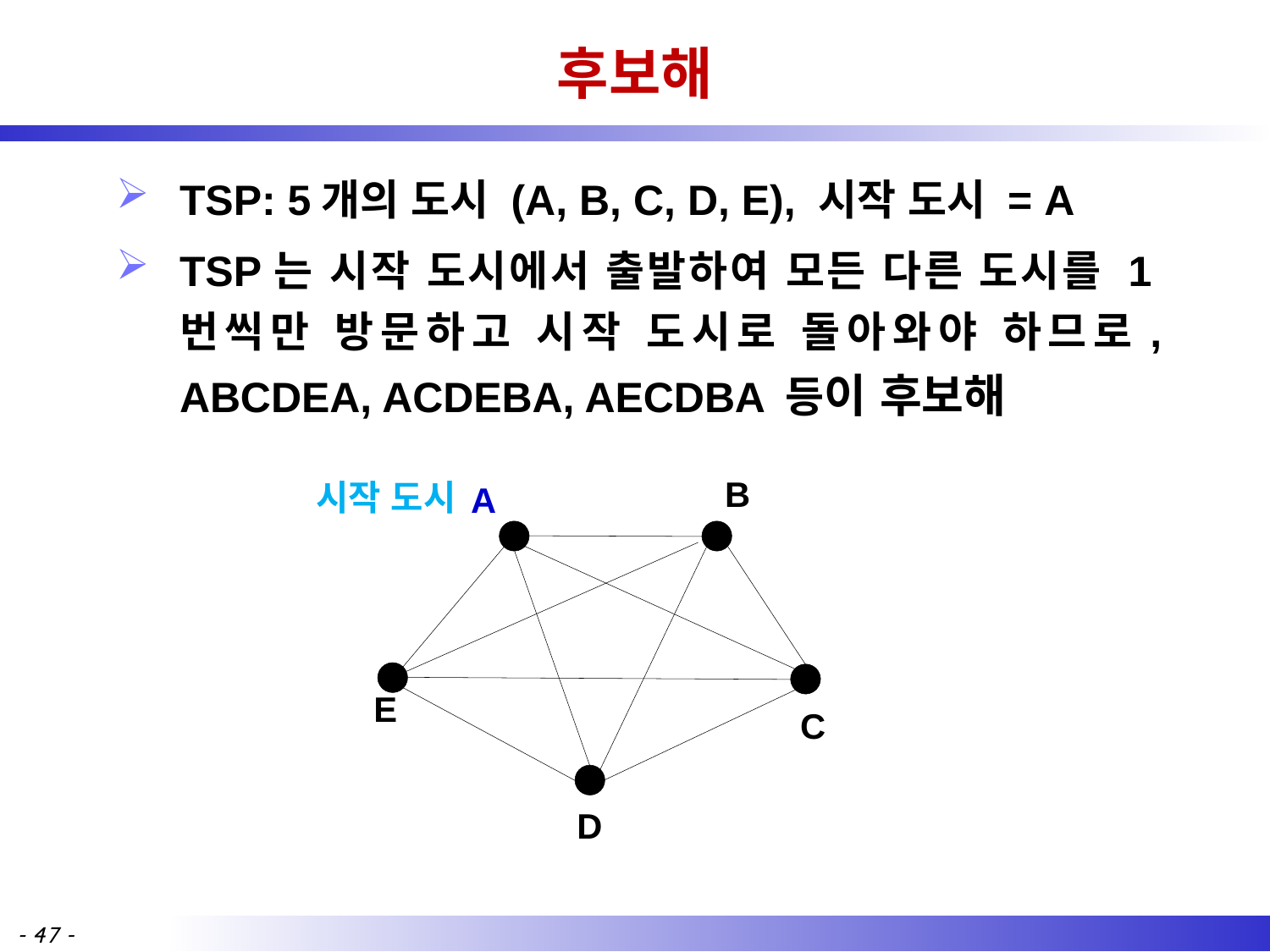

# 후보해
TSP: 5개의 도시 (A, B, C, D, E), 시작 도시 = A
TSP는 시작 도시에서 출발하여 모든 다른 도시를 1번씩만 방문하고 시작 도시로 돌아와야 하므로, ABCDEA, ACDEBA, AECDBA 등이 후보해
B
A

E
C

D
시작 도시
- 47 -